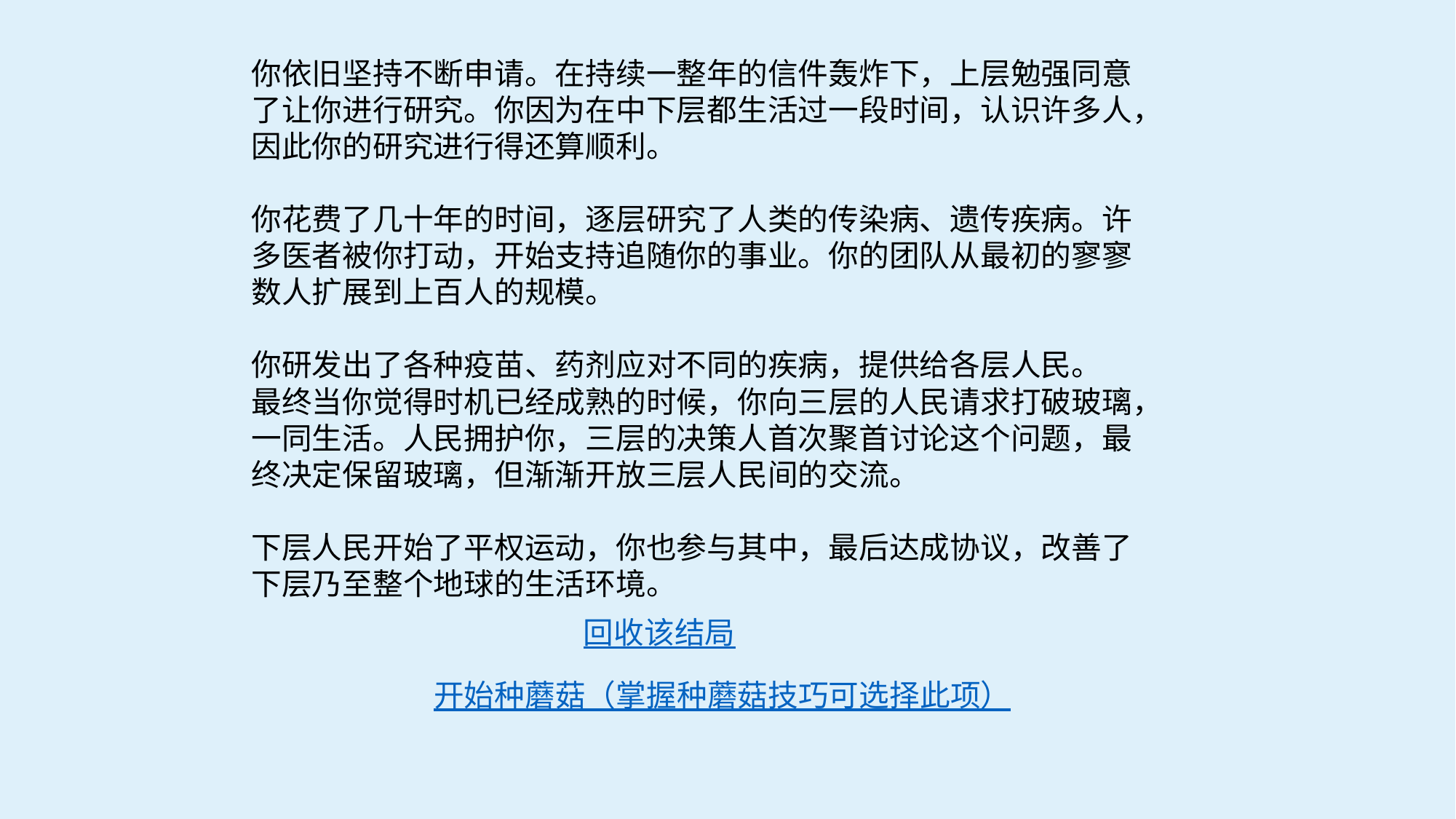

你依旧坚持不断申请。在持续一整年的信件轰炸下，上层勉强同意了让你进行研究。你因为在中下层都生活过一段时间，认识许多人，因此你的研究进行得还算顺利。

你花费了几十年的时间，逐层研究了人类的传染病、遗传疾病。许多医者被你打动，开始支持追随你的事业。你的团队从最初的寥寥数人扩展到上百人的规模。

你研发出了各种疫苗、药剂应对不同的疾病，提供给各层人民。
最终当你觉得时机已经成熟的时候，你向三层的人民请求打破玻璃，一同生活。人民拥护你，三层的决策人首次聚首讨论这个问题，最终决定保留玻璃，但渐渐开放三层人民间的交流。

下层人民开始了平权运动，你也参与其中，最后达成协议，改善了下层乃至整个地球的生活环境。
回收该结局
开始种蘑菇（掌握种蘑菇技巧可选择此项）